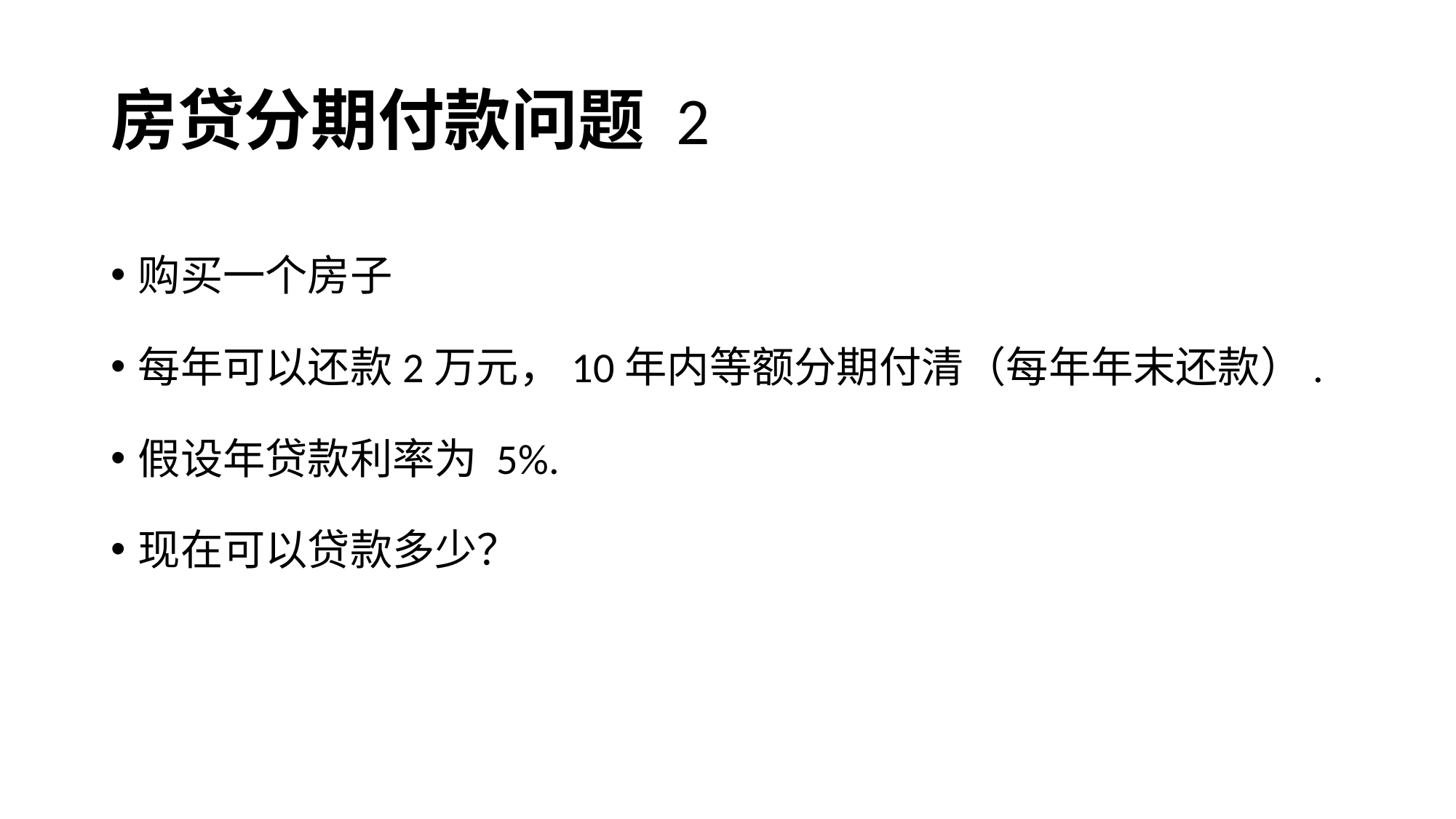

# 房贷分期付款问题 2
购买一个房子
每年可以还款2万元，10年内等额分期付清（每年年末还款）.
假设年贷款利率为 5%.
现在可以贷款多少？